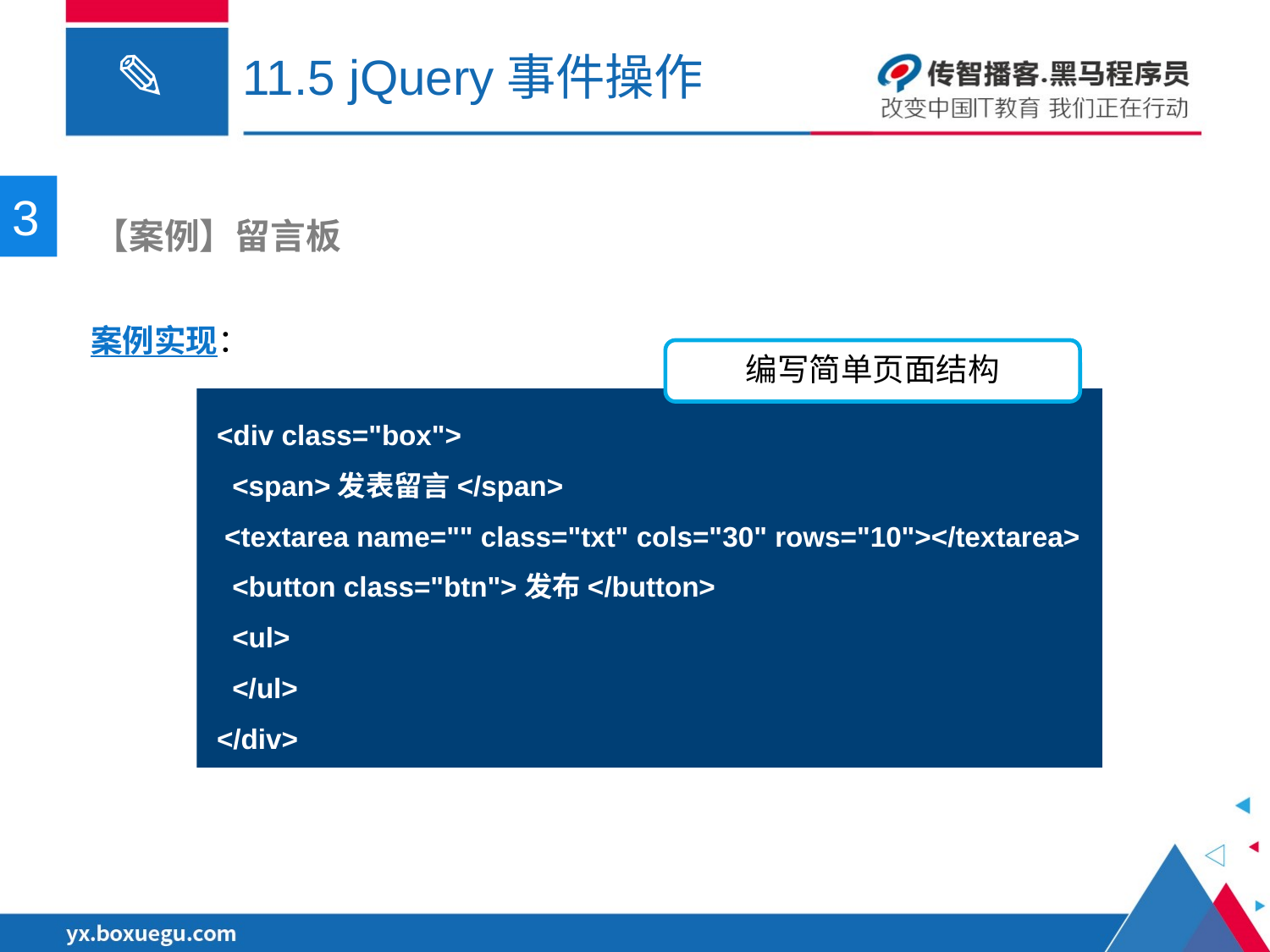

# 11.5 jQuery事件操作

3
  【案例】留言板
案例实现：
编写简单页面结构

<div class="box">
  <span>发表留言</span>
 <textarea name="" class="txt" cols="30" rows="10"></textarea>
  <button class="btn">发布</button>
  <ul>
  </ul>
</div>